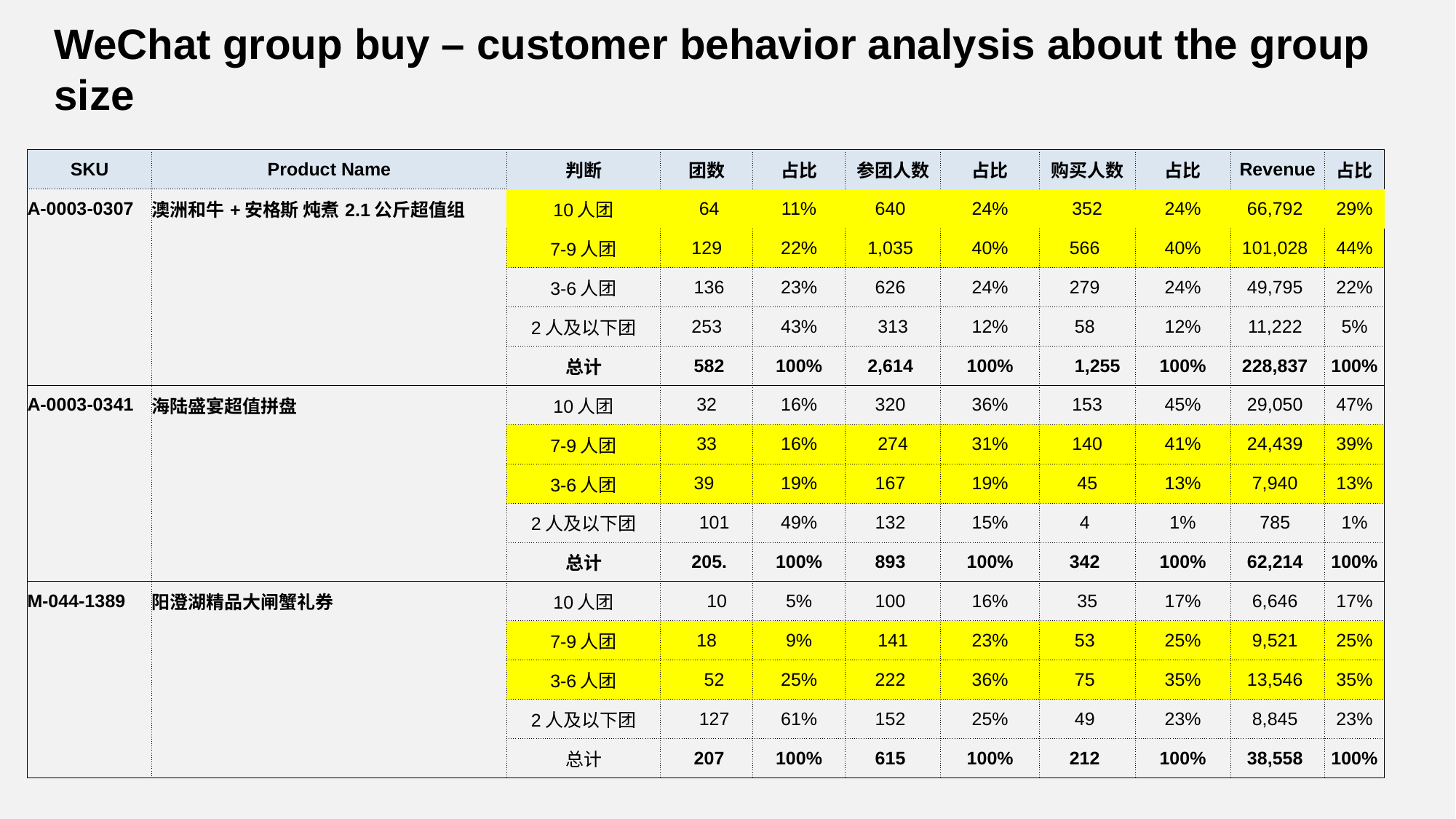

WeChat group buy – customer behavior analysis about the group size
|  |  |  |  |  |  |  |  |  |  |  |
| --- | --- | --- | --- | --- | --- | --- | --- | --- | --- | --- |
| SKU | Product Name | 判断 | 团数 | 占比 | 参团人数 | 占比 | 购买人数 | 占比 | Revenue | 占比 |
| A-0003-0307 | 澳洲和牛+安格斯 炖煮2.1公斤超值组 | 10人团 | 64 | 11% | 640 | 24% | 352 | 24% | 66,792 | 29% |
|  |  | 7-9人团 | 129 | 22% | 1,035 | 40% | 566 | 40% | 101,028 | 44% |
|  |  | 3-6人团 | 136 | 23% | 626 | 24% | 279 | 24% | 49,795 | 22% |
|  |  | 2人及以下团 | 253 | 43% | 313 | 12% | 58 | 12% | 11,222 | 5% |
|  |  | 总计 | 582 | 100% | 2,614 | 100% | 1,255 | 100% | 228,837 | 100% |
| A-0003-0341 | 海陆盛宴超值拼盘 | 10人团 | 32 | 16% | 320 | 36% | 153 | 45% | 29,050 | 47% |
|  |  | 7-9人团 | 33 | 16% | 274 | 31% | 140 | 41% | 24,439 | 39% |
|  |  | 3-6人团 | 39 | 19% | 167 | 19% | 45 | 13% | 7,940 | 13% |
|  |  | 2人及以下团 | 101 | 49% | 132 | 15% | 4 | 1% | 785 | 1% |
|  |  | 总计 | 205. | 100% | 893 | 100% | 342 | 100% | 62,214 | 100% |
| M-044-1389 | 阳澄湖精品大闸蟹礼券 | 10人团 | 10 | 5% | 100 | 16% | 35 | 17% | 6,646 | 17% |
|  |  | 7-9人团 | 18 | 9% | 141 | 23% | 53 | 25% | 9,521 | 25% |
|  |  | 3-6人团 | 52 | 25% | 222 | 36% | 75 | 35% | 13,546 | 35% |
|  |  | 2人及以下团 | 127 | 61% | 152 | 25% | 49 | 23% | 8,845 | 23% |
|  |  | 总计 | 207 | 100% | 615 | 100% | 212 | 100% | 38,558 | 100% |